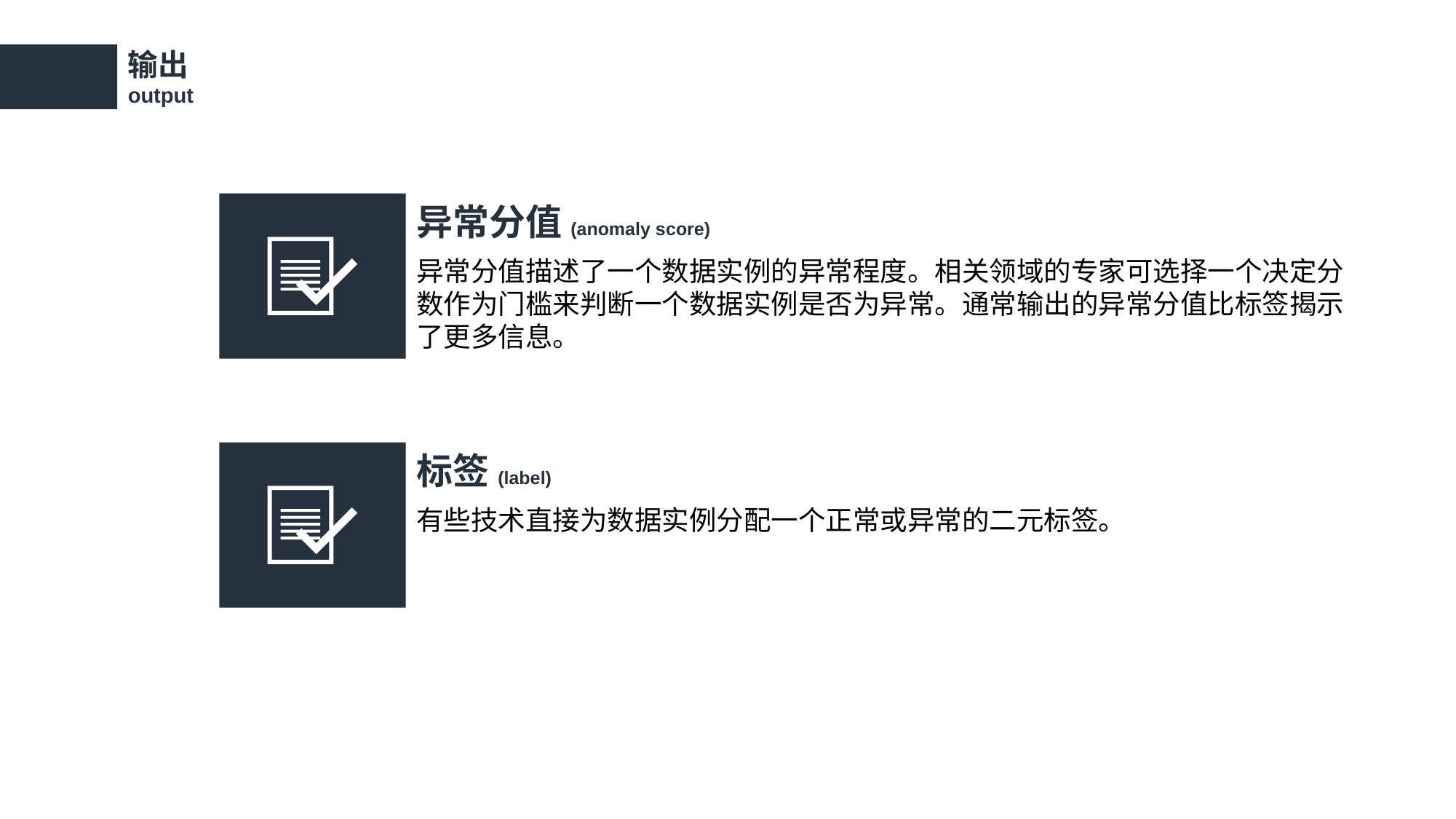

输出
output

异常分值(anomaly score)

异常分值描述了一个数据实例的异常程度。相关领域的专家可选择一个决定分数作为门槛来判断一个数据实例是否为异常。通常输出的异常分值比标签揭示了更多信息。

标签(label)

有些技术直接为数据实例分配一个正常或异常的二元标签。